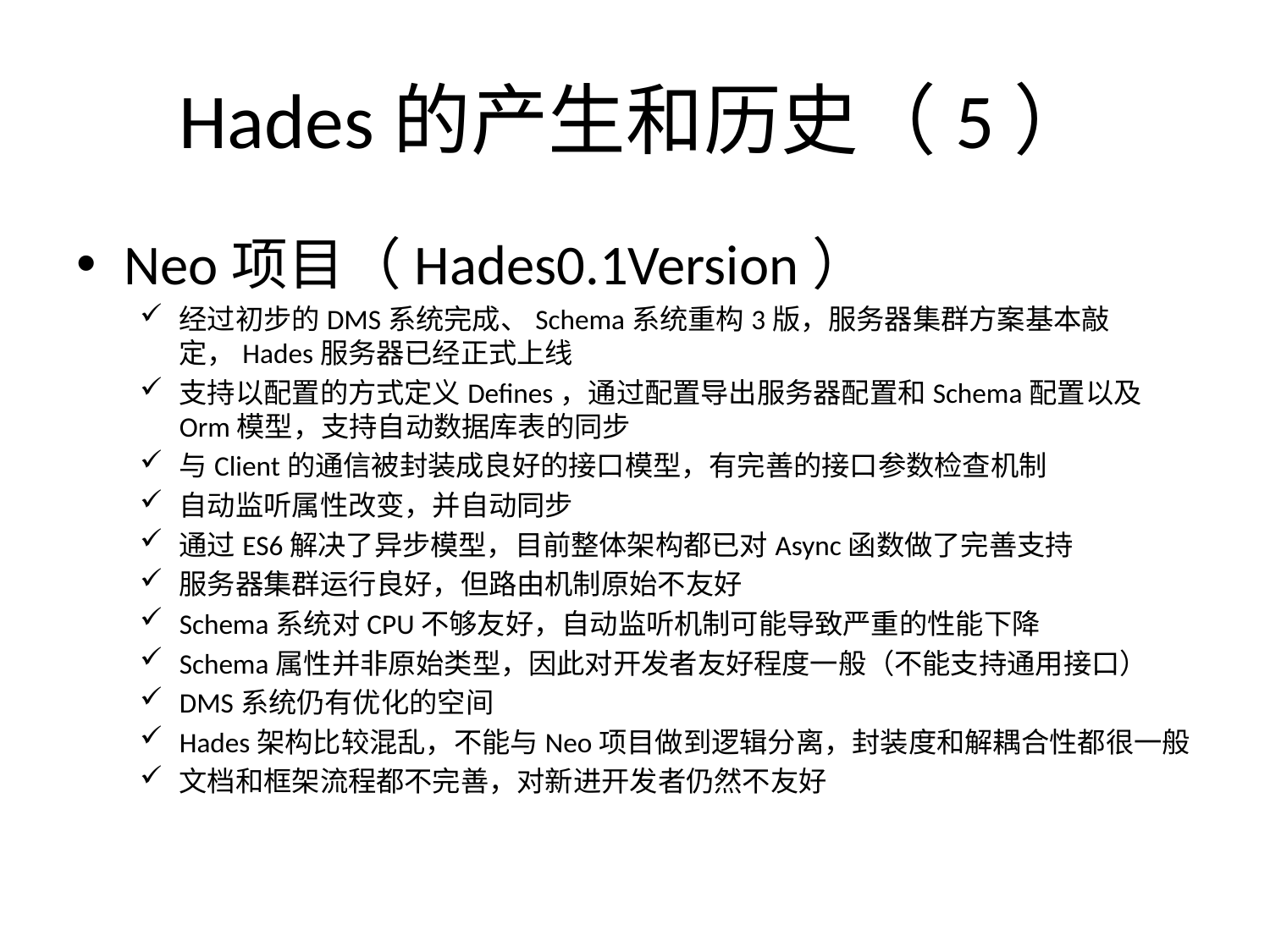

# Hades的产生和历史（5）
Neo项目（Hades0.1Version）
经过初步的DMS系统完成、Schema系统重构3版，服务器集群方案基本敲定，Hades服务器已经正式上线
支持以配置的方式定义Defines，通过配置导出服务器配置和Schema配置以及Orm模型，支持自动数据库表的同步
与Client的通信被封装成良好的接口模型，有完善的接口参数检查机制
自动监听属性改变，并自动同步
通过ES6解决了异步模型，目前整体架构都已对Async函数做了完善支持
服务器集群运行良好，但路由机制原始不友好
Schema系统对CPU不够友好，自动监听机制可能导致严重的性能下降
Schema属性并非原始类型，因此对开发者友好程度一般（不能支持通用接口）
DMS系统仍有优化的空间
Hades架构比较混乱，不能与Neo项目做到逻辑分离，封装度和解耦合性都很一般
文档和框架流程都不完善，对新进开发者仍然不友好